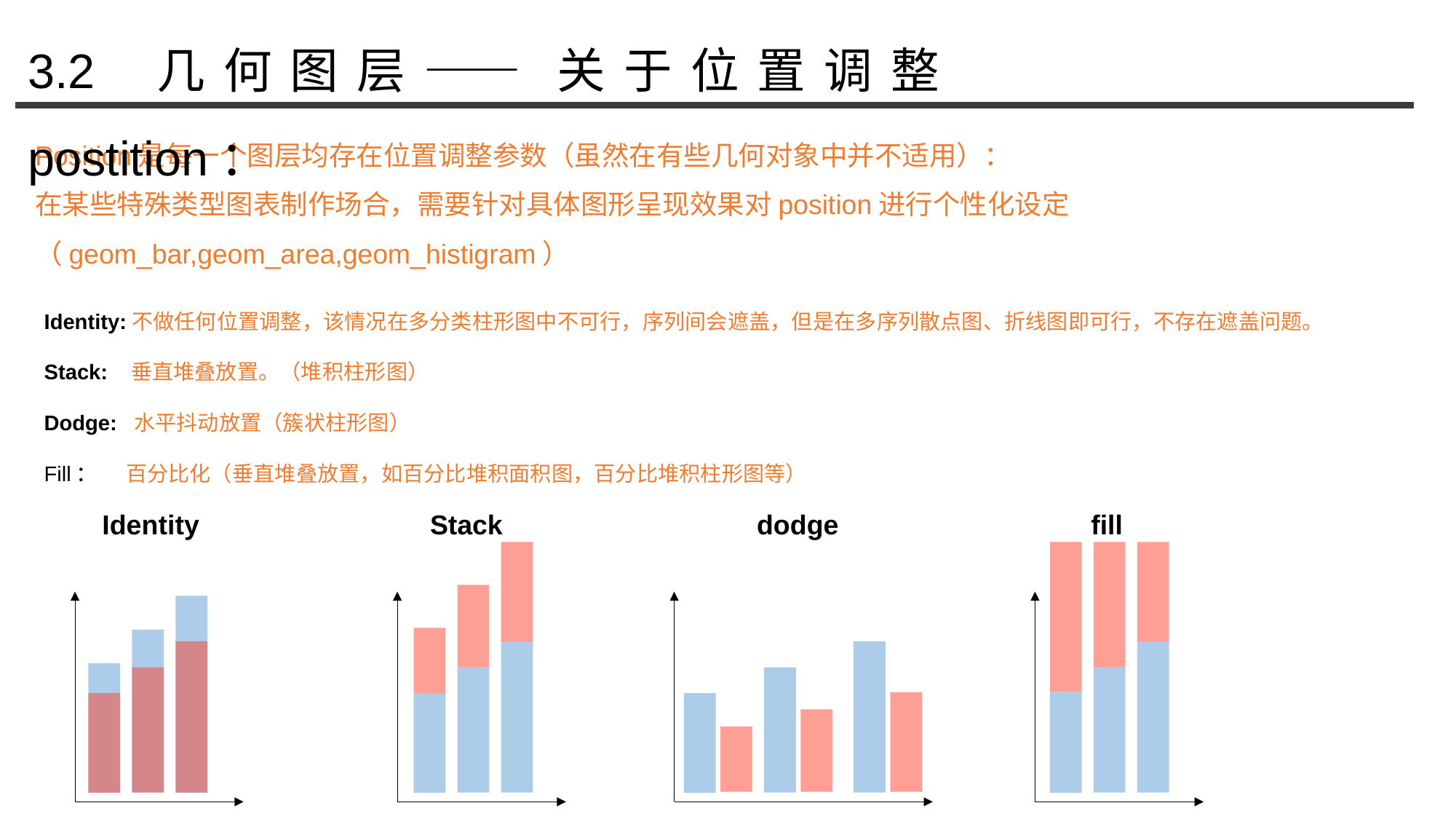

3.2 几何图层——关于位置调整postition：
Position是每一个图层均存在位置调整参数（虽然在有些几何对象中并不适用）：
在某些特殊类型图表制作场合，需要针对具体图形呈现效果对position进行个性化设定（geom_bar,geom_area,geom_histigram）
Identity:不做任何位置调整，该情况在多分类柱形图中不可行，序列间会遮盖，但是在多序列散点图、折线图即可行，不存在遮盖问题。
Stack:   垂直堆叠放置。（堆积柱形图）
Dodge:  水平抖动放置（簇状柱形图）
Fill：      百分比化（垂直堆叠放置，如百分比堆积面积图，百分比堆积柱形图等）
Identity
Stack
dodge
fill